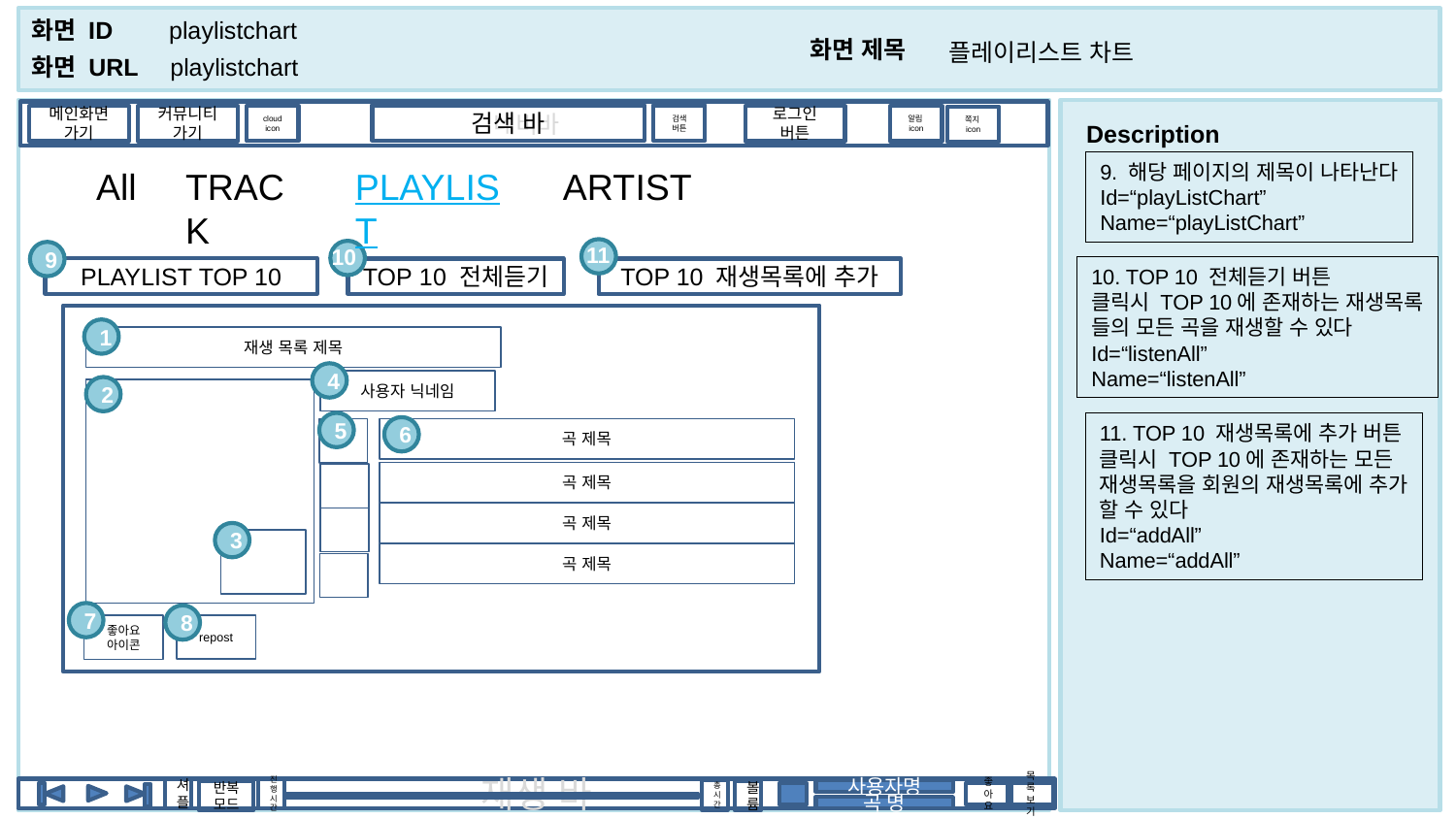

playlistchart
플레이리스트 차트
playlistchart
      네비바
검색 바
검색
버튼
cloud
icon
메인화면
가기
커뮤니티가기
로그인
버튼
알림icon
쪽지icon
9. 해당 페이지의 제목이 나타난다
Id=“playListChart”
Name=“playListChart”
All
TRACK
PLAYLIST
ARTIST
11
10

9
10. TOP 10 전체듣기 버튼
클릭시 TOP 10에 존재하는 재생목록
들의 모든 곡을 재생할 수 있다
Id=“listenAll”
Name=“listenAll”
PLAYLIST TOP 10
TOP 10 전체듣기
TOP 10 재생목록에 추가

재생 목록 제목
사용자 닉네임

곡 제목
곡 제목

곡 제목

곡 제목

repost
좋아요
아이콘
1
4
2
5
11. TOP 10 재생목록에 추가 버튼
클릭시 TOP 10에 존재하는 모든
재생목록을 회원의 재생목록에 추가
할 수 있다
Id=“addAll”
Name=“addAll”
6
3
7
8
셔플
진행시간
재생 바
총시간
사용자명
볼륨
반복 모드

좋아요
목록
보기

곡 명